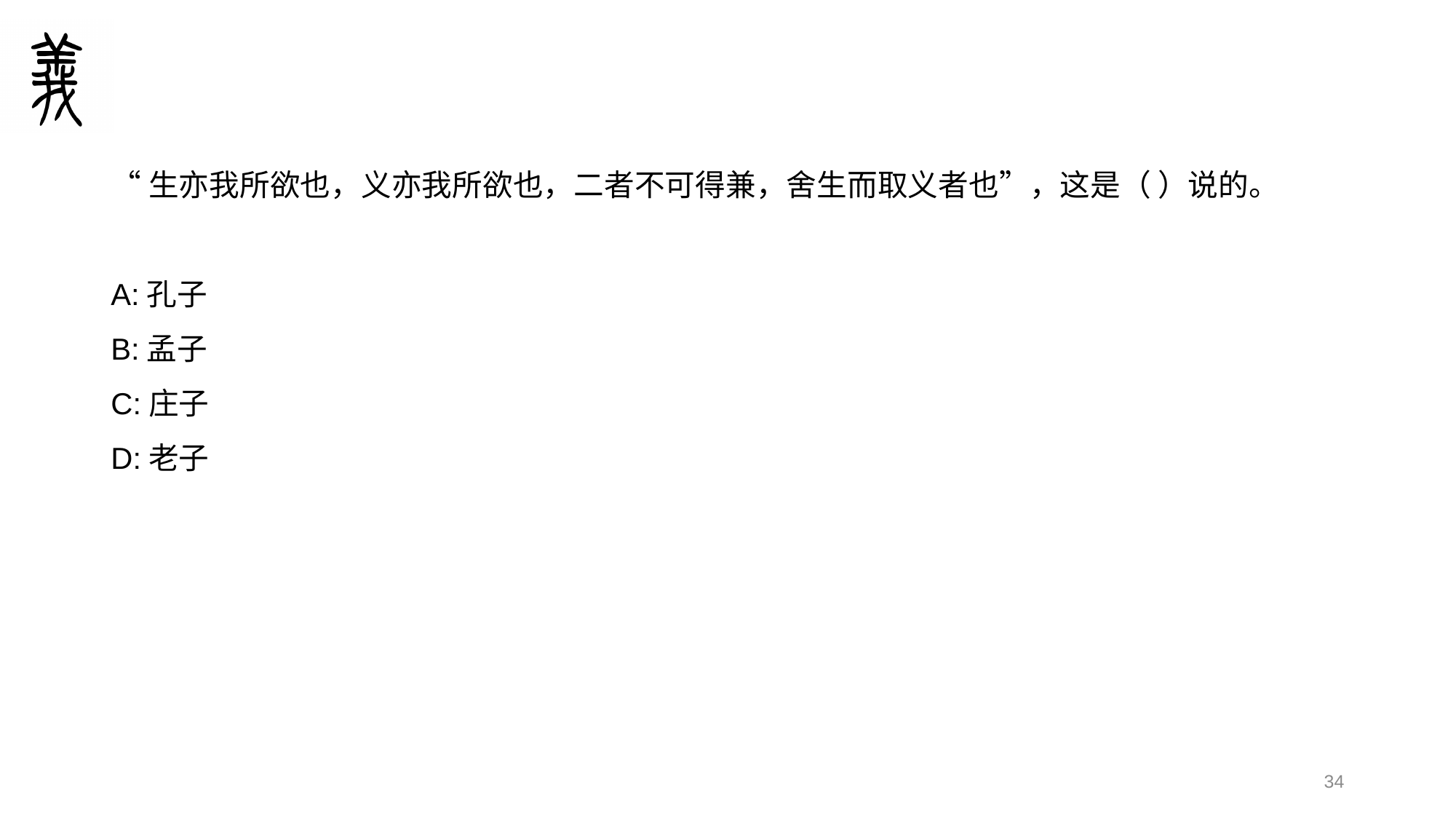

#
“生亦我所欲也，义亦我所欲也，二者不可得兼，舍生而取义者也”，这是（ ）说的。

A:孔子
B:孟子
C:庄子
D:老子

34